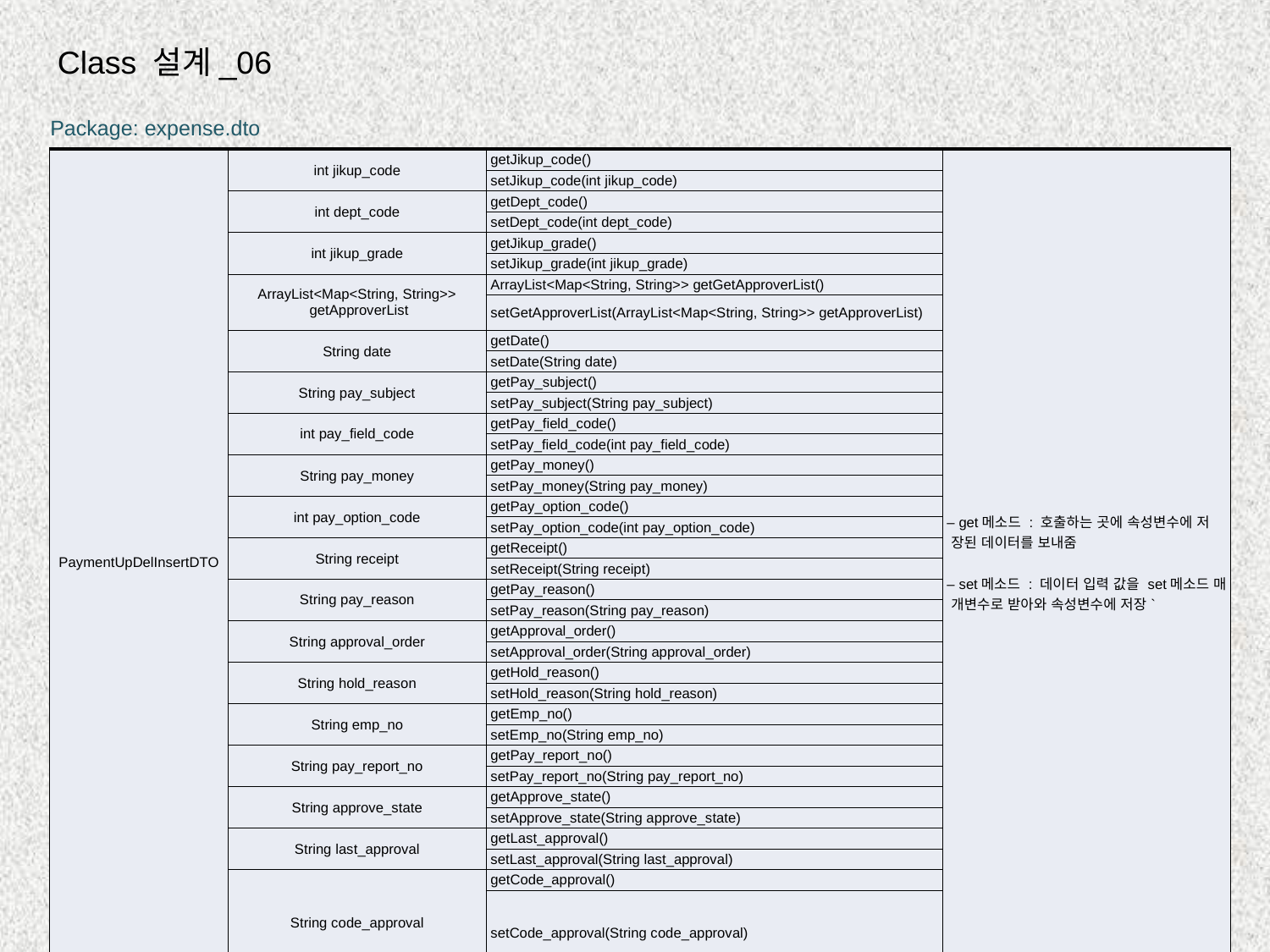

Class 설계_06
Package: expense.dto
| PaymentUpDelInsertDTO | int jikup\_code | getJikup\_code() | – get메소드 : 호출하는 곳에 속성변수에 저 장된 데이터를 보내줌 – set메소드 : 데이터 입력 값을 set메소드 매 개변수로 받아와 속성변수에 저장` |
| --- | --- | --- | --- |
|  |  | setJikup\_code(int jikup\_code) |  |
|  | int dept\_code | getDept\_code() |  |
|  |  | setDept\_code(int dept\_code) |  |
|  | int jikup\_grade | getJikup\_grade() |  |
|  |  | setJikup\_grade(int jikup\_grade) |  |
|  | ArrayList<Map<String, String>> getApproverList | ArrayList<Map<String, String>> getGetApproverList() |  |
|  |  | setGetApproverList(ArrayList<Map<String, String>> getApproverList) |  |
|  | String date | getDate() |  |
|  |  | setDate(String date) |  |
|  | String pay\_subject | getPay\_subject() |  |
|  |  | setPay\_subject(String pay\_subject) |  |
|  | int pay\_field\_code | getPay\_field\_code() |  |
|  |  | setPay\_field\_code(int pay\_field\_code) |  |
|  | String pay\_money | getPay\_money() |  |
|  |  | setPay\_money(String pay\_money) |  |
|  | int pay\_option\_code | getPay\_option\_code() |  |
|  |  | setPay\_option\_code(int pay\_option\_code) |  |
|  | String receipt | getReceipt() |  |
|  |  | setReceipt(String receipt) |  |
|  | String pay\_reason | getPay\_reason() |  |
|  |  | setPay\_reason(String pay\_reason) |  |
|  | String approval\_order | getApproval\_order() |  |
|  |  | setApproval\_order(String approval\_order) |  |
|  | String hold\_reason | getHold\_reason() |  |
|  |  | setHold\_reason(String hold\_reason) |  |
|  | String emp\_no | getEmp\_no() |  |
|  |  | setEmp\_no(String emp\_no) |  |
|  | String pay\_report\_no | getPay\_report\_no() |  |
|  |  | setPay\_report\_no(String pay\_report\_no) |  |
|  | String approve\_state | getApprove\_state() |  |
|  |  | setApprove\_state(String approve\_state) |  |
|  | String last\_approval | getLast\_approval() |  |
|  |  | setLast\_approval(String last\_approval) |  |
|  | String code\_approval | getCode\_approval() |  |
|  |  | setCode\_approval(String code\_approval) |  |